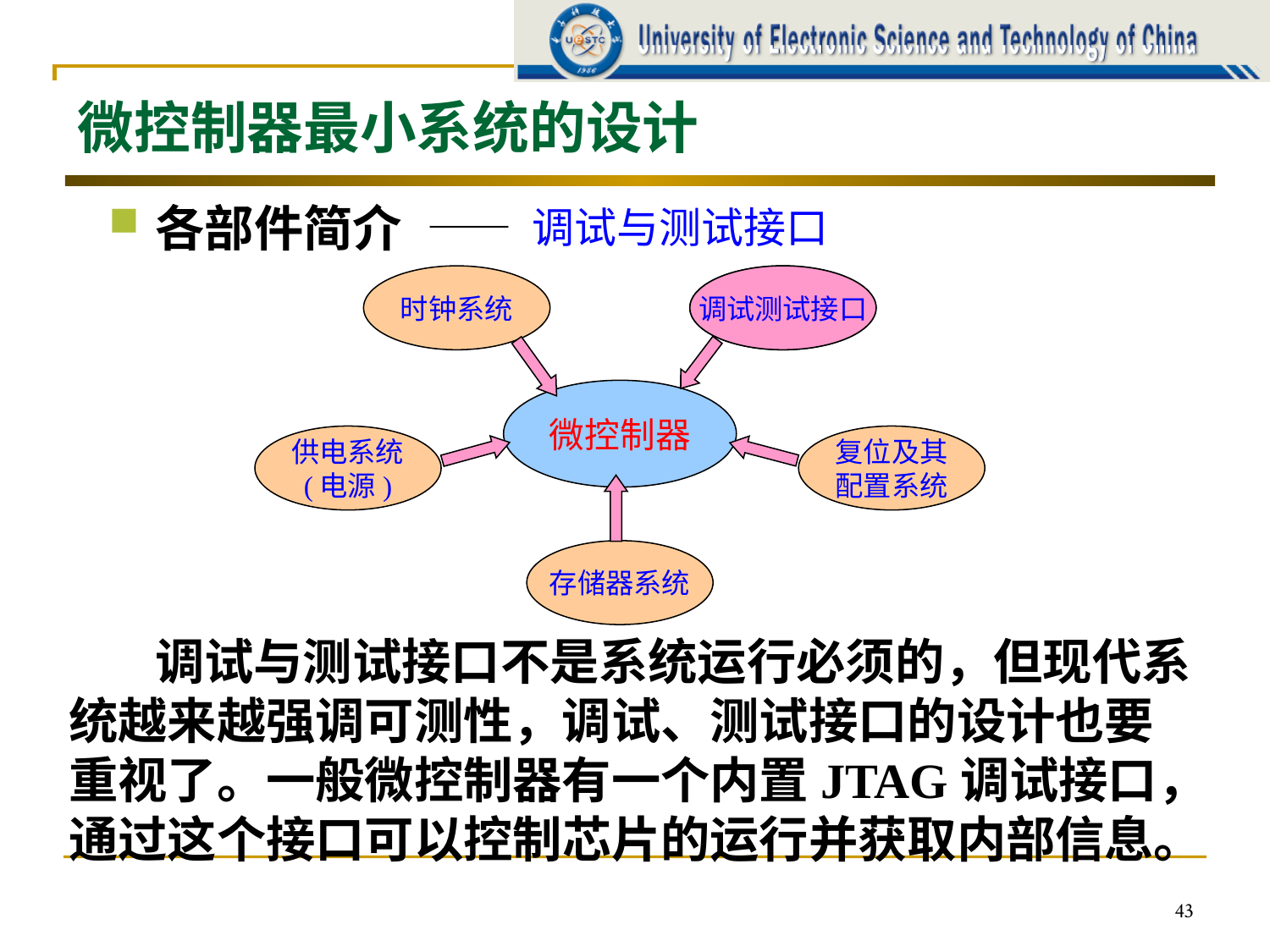

# 微控制器最小系统的设计
各部件简介
—— 调试与测试接口
时钟系统
调试测试接口

微控制器
供电系统
(电源)
复位及其
配置系统

存储器系统
调试测试接口
        调试与测试接口不是系统运行必须的，但现代系统越来越强调可测性，调试、测试接口的设计也要重视了。一般微控制器有一个内置JTAG调试接口，通过这个接口可以控制芯片的运行并获取内部信息。
43